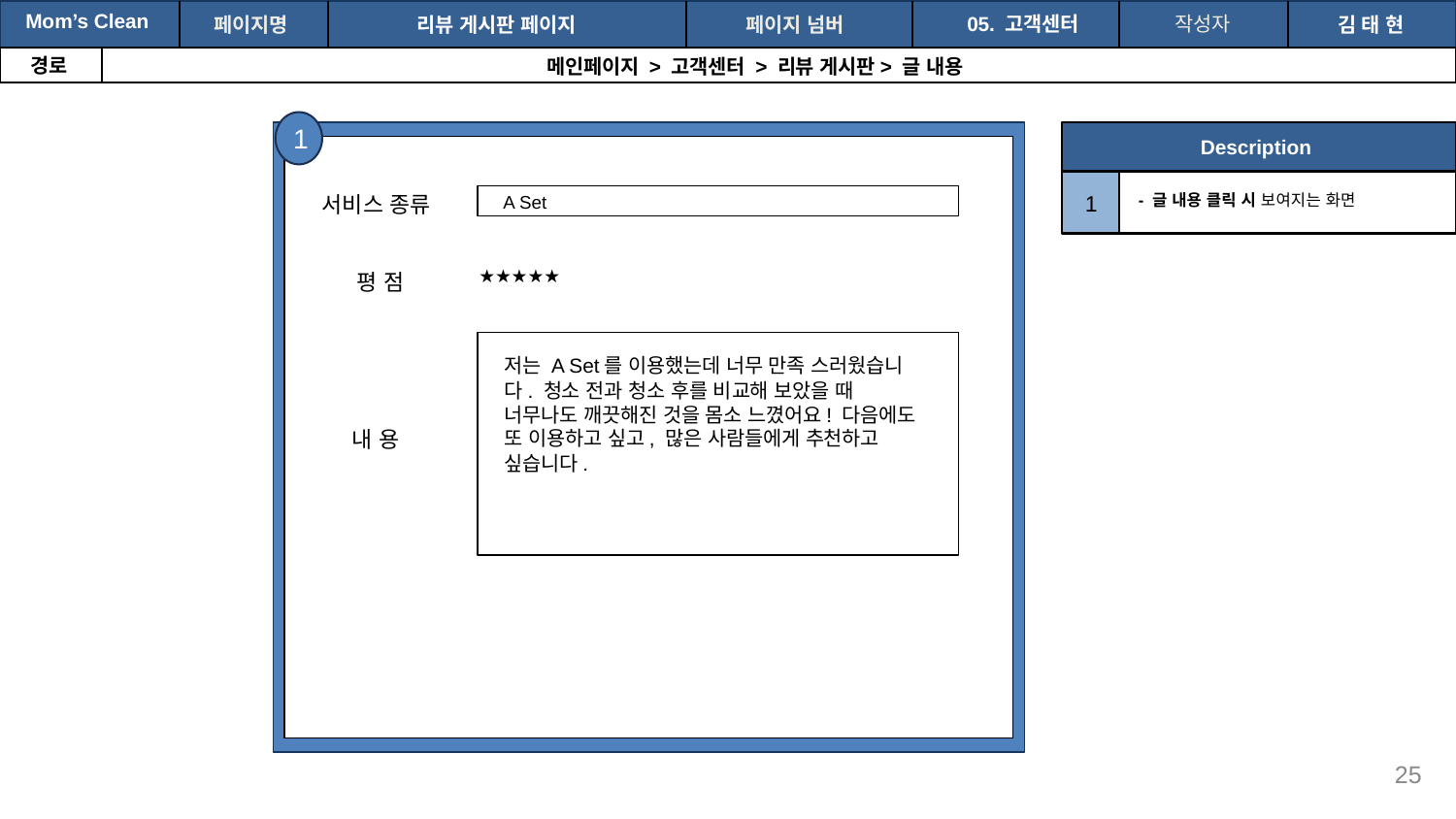

05. 고객센터
작성자
Mom’s Clean
리뷰 게시판 페이지
페이지 넘버
페이지명
김 태 현

경로
메인페이지 > 고객센터 > 리뷰 게시판> 글 내용

1
Description

1
서비스 종류
- 글 내용 클릭 시 보여지는 화면
A Set

★★★★★
평 점

저는 A Set를 이용했는데 너무 만족 스러웠습니다. 청소 전과 청소 후를 비교해 보았을 때 너무나도 깨끗해진 것을 몸소 느꼈어요! 다음에도 또 이용하고 싶고, 많은 사람들에게 추천하고 싶습니다.
내 용
25